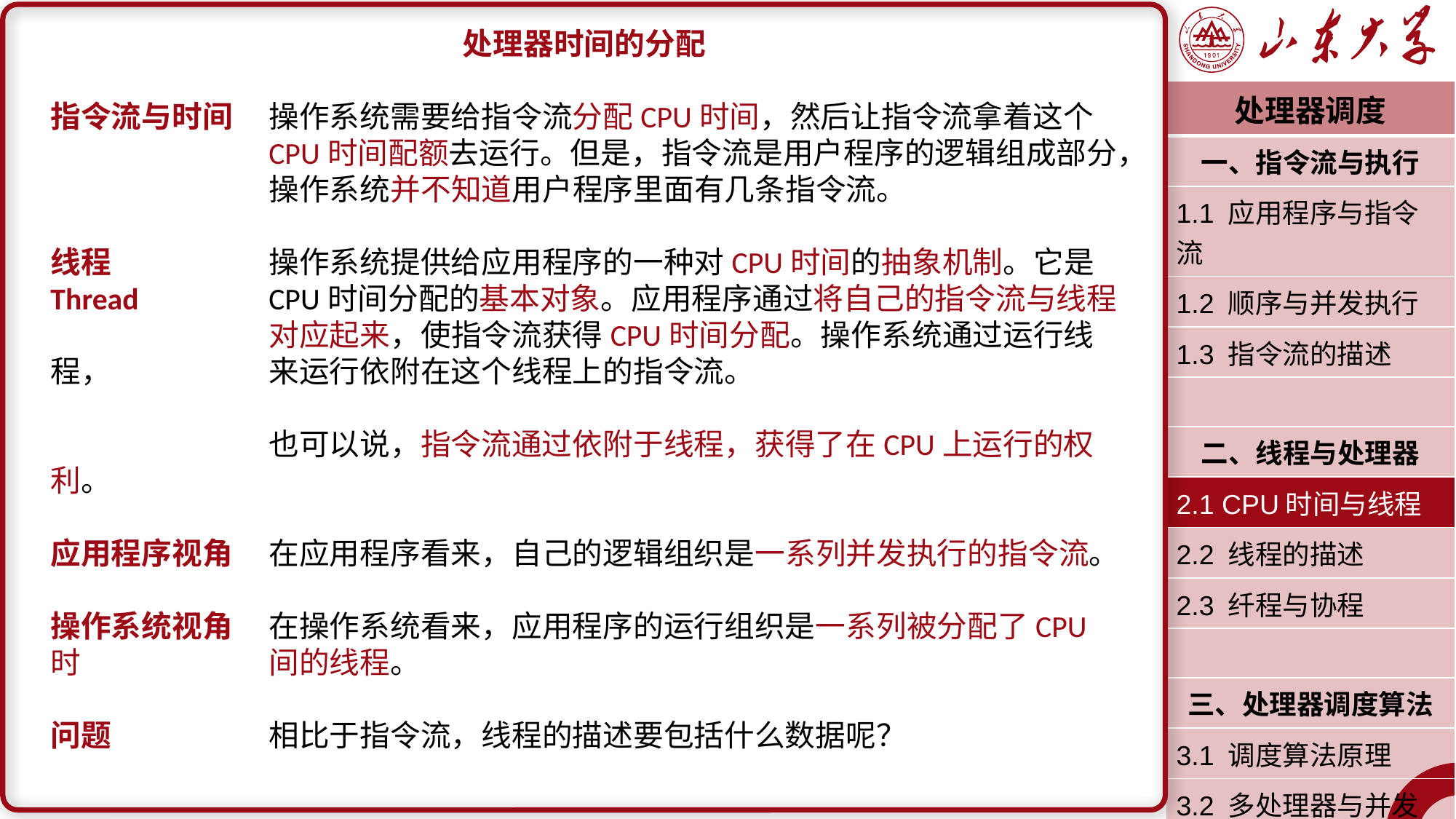

处理器时间的分配

指令流与时间	操作系统需要给指令流分配CPU时间，然后让指令流拿着这个		CPU时间配额去运行。但是，指令流是用户程序的逻辑组成部分，		操作系统并不知道用户程序里面有几条指令流。

线程		操作系统提供给应用程序的一种对CPU时间的抽象机制。它是
Thread		CPU时间分配的基本对象。应用程序通过将自己的指令流与线程		对应起来，使指令流获得CPU时间分配。操作系统通过运行线程，		来运行依附在这个线程上的指令流。

		也可以说，指令流通过依附于线程，获得了在CPU上运行的权利。

应用程序视角	在应用程序看来，自己的逻辑组织是一系列并发执行的指令流。

操作系统视角	在操作系统看来，应用程序的运行组织是一系列被分配了CPU时		间的线程。

问题		相比于指令流，线程的描述要包括什么数据呢？
| 处理器调度 |
| --- |
| 一、指令流与执行 |
| 1.1 应用程序与指令流 |
| 1.2 顺序与并发执行 |
| 1.3 指令流的描述 |
|  |
| 二、线程与处理器 |
| 2.1 CPU时间与线程 |
| 2.2 线程的描述 |
| 2.3 纤程与协程 |
|  |
| 三、处理器调度算法 |
| 3.1 调度算法原理 |
| 3.2 多处理器与并发 |
| 潘润宇 2023.03 |